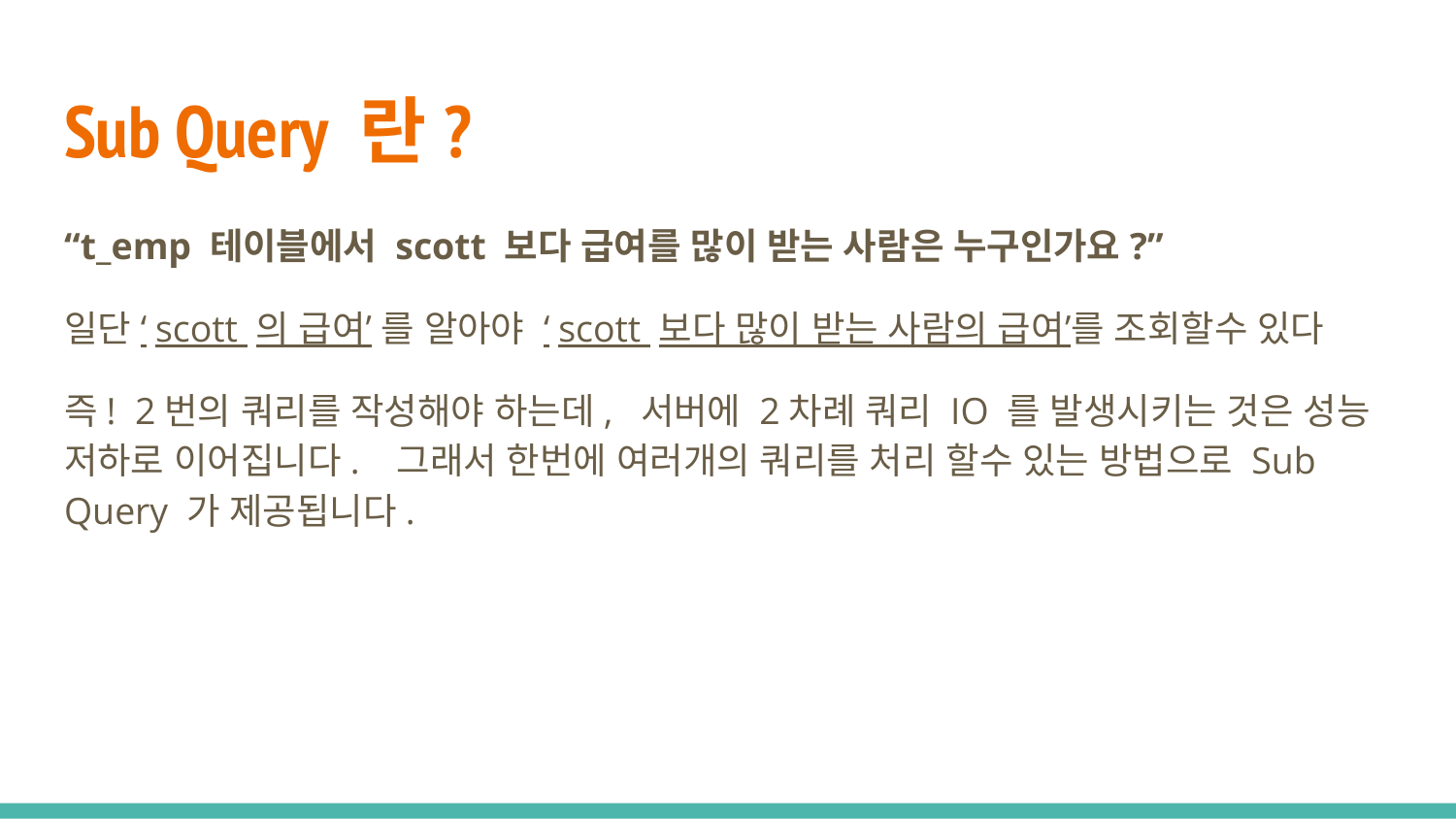

# Sub Query 란?
“t_emp 테이블에서 scott 보다 급여를 많이 받는 사람은 누구인가요?”
일단 ‘scott 의 급여’ 를 알아야  ‘scott 보다 많이 받는 사람의 급여’를 조회할수 있다
즉!  2번의 쿼리를 작성해야 하는데,  서버에 2차례 쿼리 IO 를 발생시키는 것은 성능 저하로 이어집니다.   그래서 한번에 여러개의 쿼리를 처리 할수 있는 방법으로 Sub Query 가 제공됩니다.